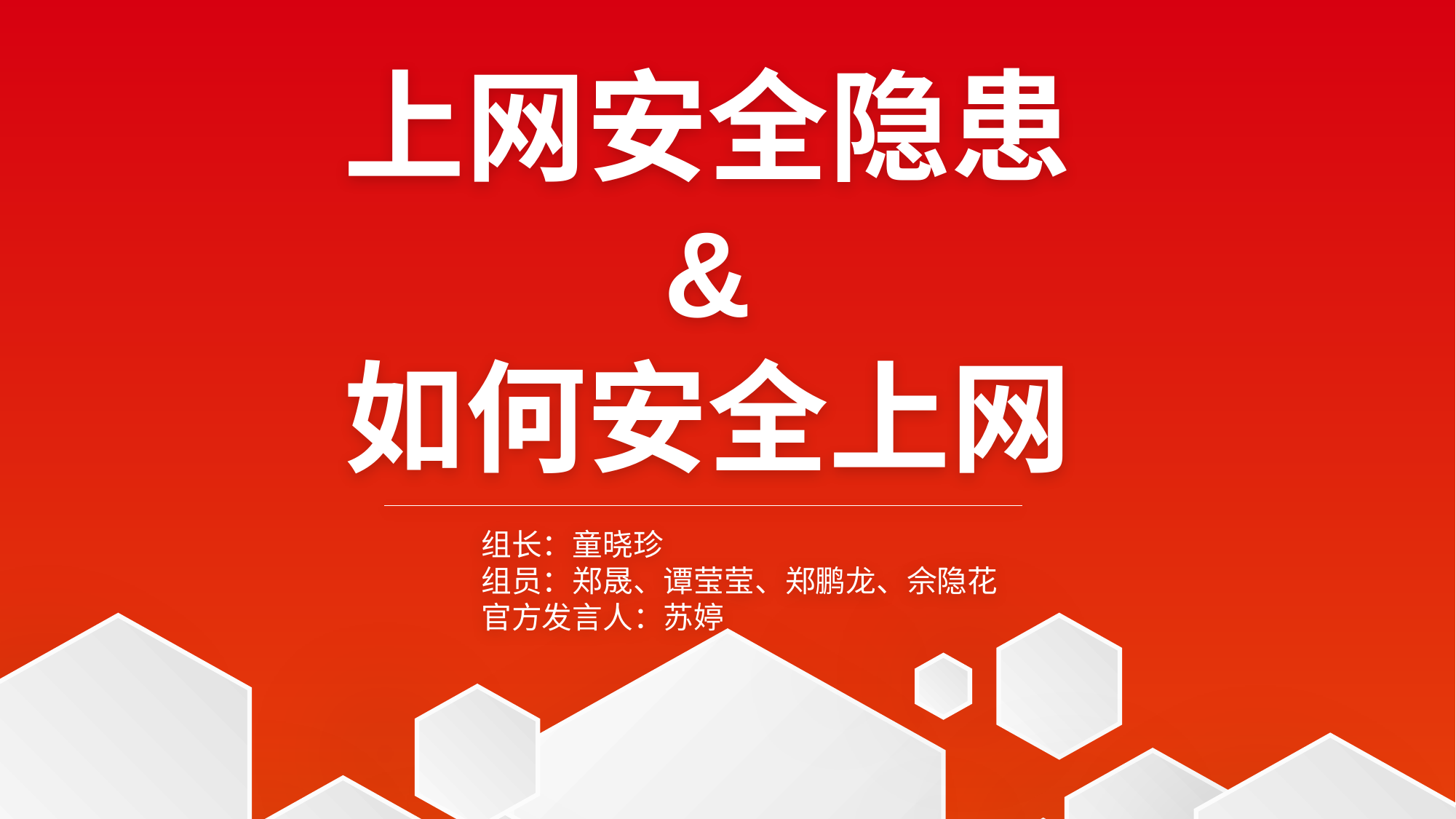

上网安全隐患
&
如何安全上网
组长：童晓珍
组员：郑晟、谭莹莹、郑鹏龙、佘隐花
官方发言人：苏婷